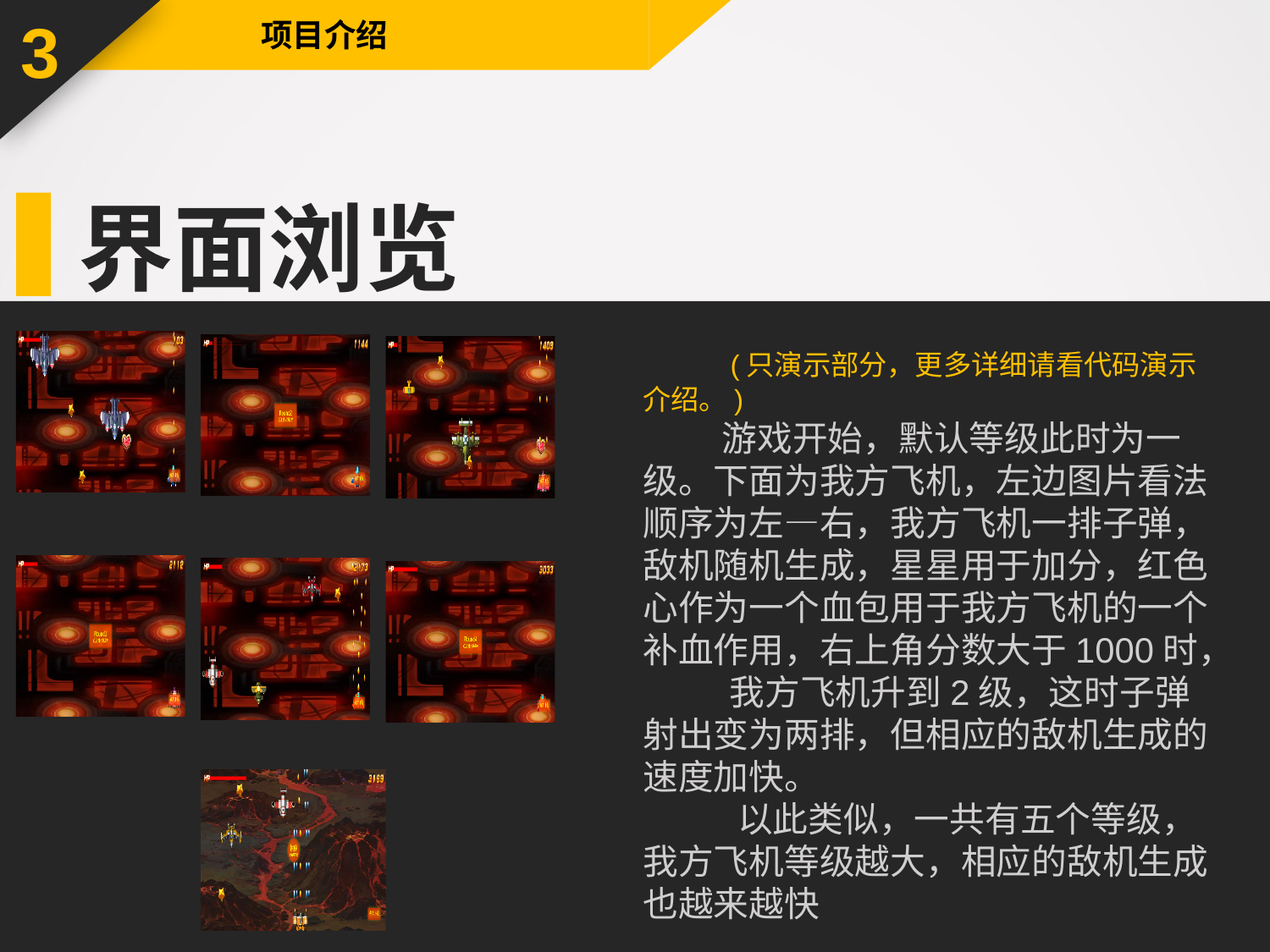

项目介绍

3
  界面浏览

         (只演示部分，更多详细请看代码演示介绍。)
         游戏开始，默认等级此时为一级。下面为我方飞机，左边图片看法顺序为左—右，我方飞机一排子弹，敌机随机生成，星星用于加分，红色心作为一个血包用于我方飞机的一个补血作用，右上角分数大于1000时，
          我方飞机升到2级，这时子弹射出变为两排，但相应的敌机生成的速度加快。
           以此类似，一共有五个等级，我方飞机等级越大，相应的敌机生成也越来越快
。